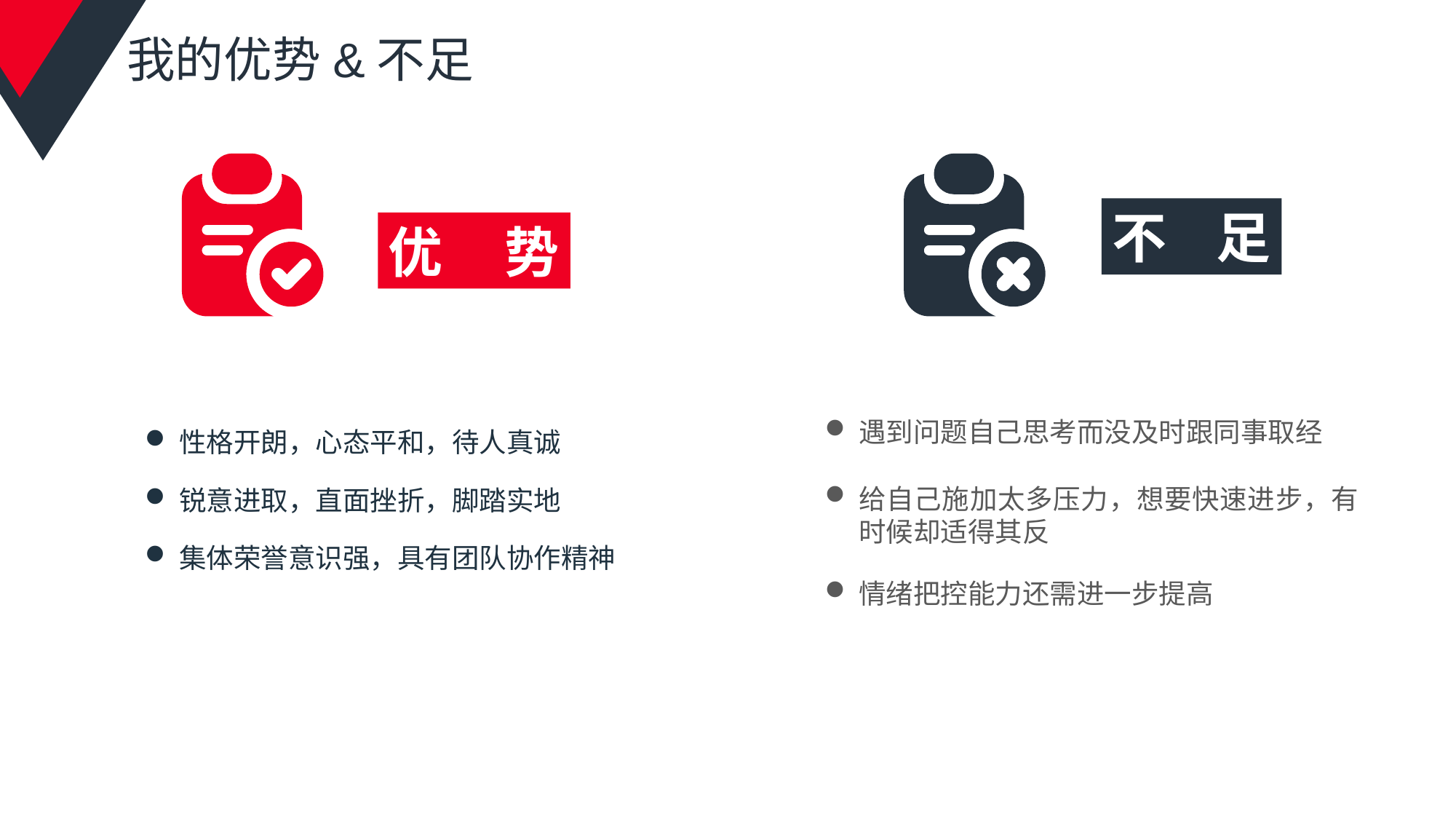

# 我的优势&不足

不    足
优     势
遇到问题自己思考而没及时跟同事取经
性格开朗，心态平和，待人真诚
给自己施加太多压力，想要快速进步，有时候却适得其反
锐意进取，直面挫折，脚踏实地
集体荣誉意识强，具有团队协作精神
情绪把控能力还需进一步提高